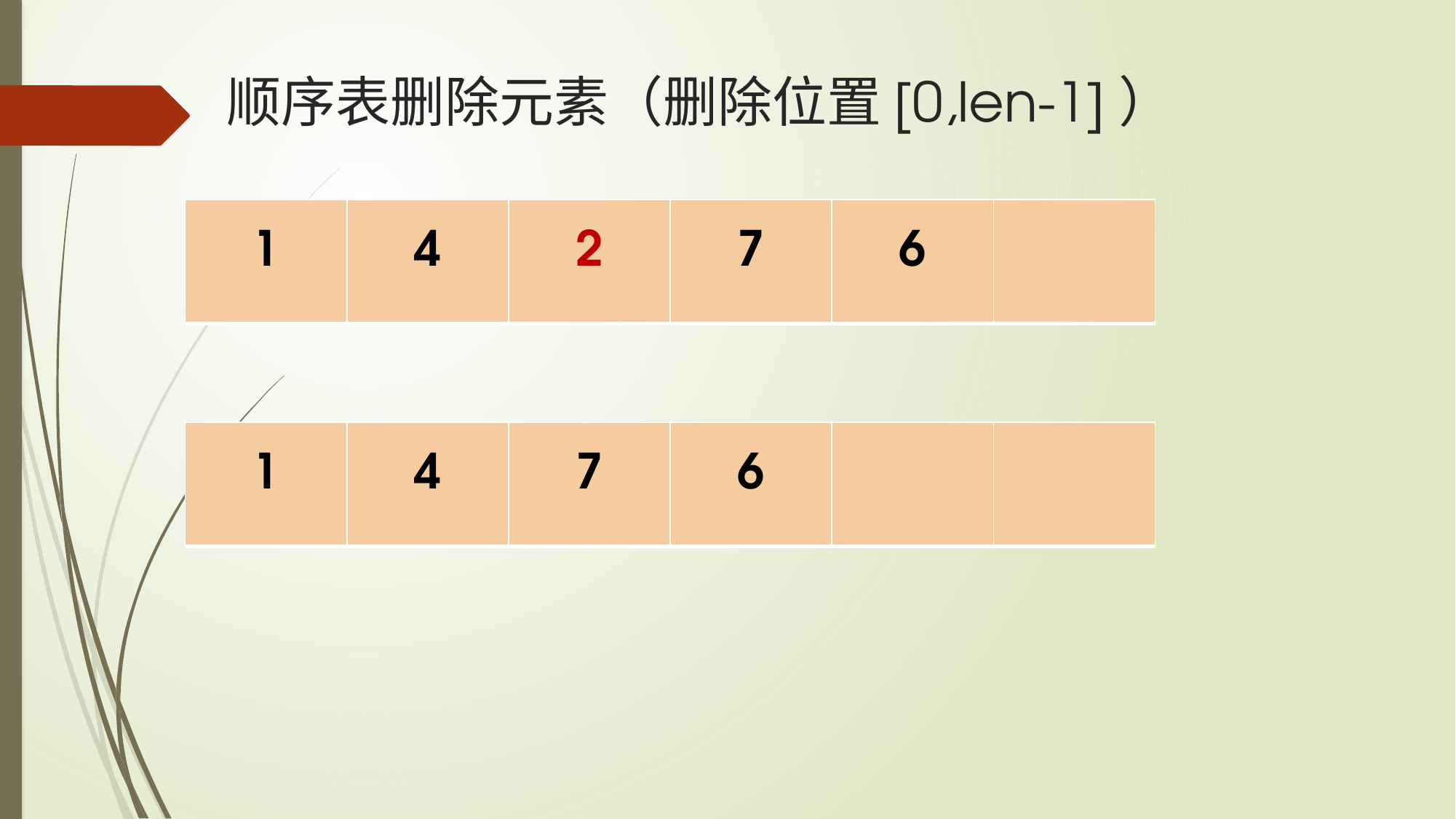

# 顺序表删除元素（删除位置[0,len-1]）
| 1 | 4 | 2 | 7 | 6 |  |
| --- | --- | --- | --- | --- | --- |
| 1 | 4 | 7 | 6 |  |  |
| --- | --- | --- | --- | --- | --- |